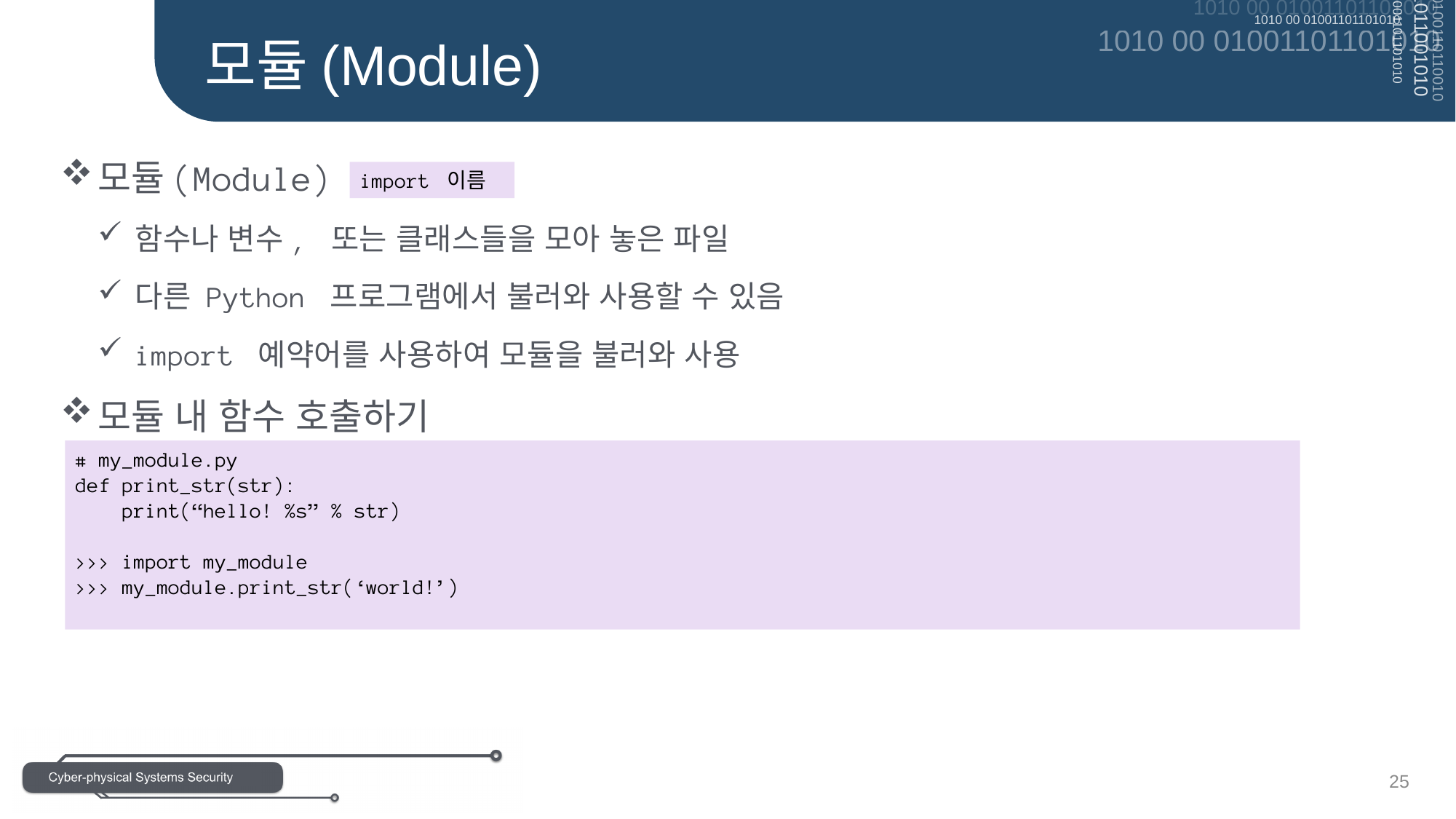

모듈(Module)
모듈(Module)
함수나 변수, 또는 클래스들을 모아 놓은 파일
다른 Python 프로그램에서 불러와 사용할 수 있음
import 예약어를 사용하여 모듈을 불러와 사용
모듈 내 함수 호출하기
import 이름
# my_module.py
def print_str(str):
    print(“hello! %s” % str)

>>> import my_module
>>> my_module.print_str(‘world!’)

25